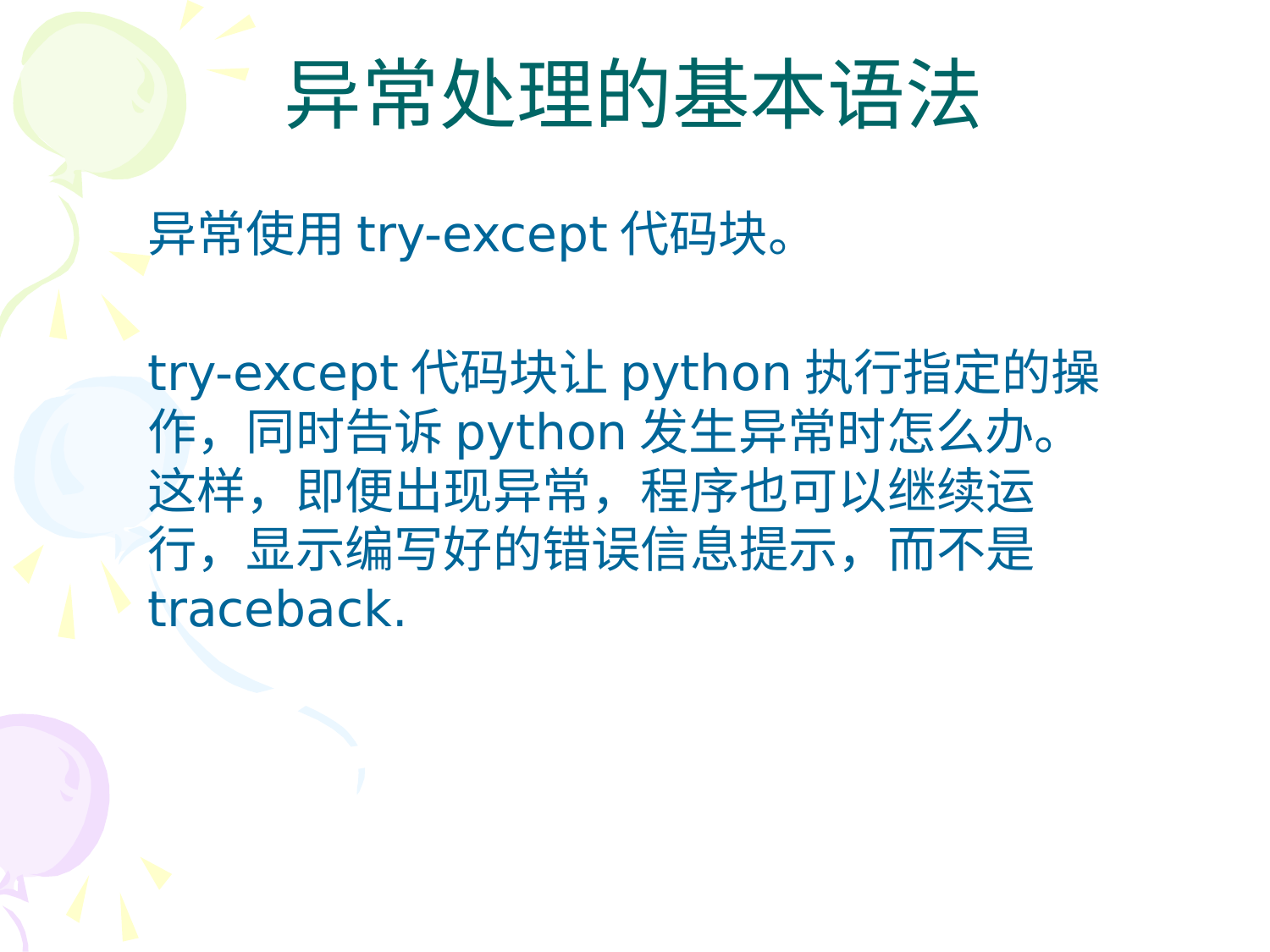

# 异常处理的基本语法
异常使用try-except代码块。

try-except代码块让python执行指定的操作，同时告诉python发生异常时怎么办。这样，即便出现异常，程序也可以继续运行，显示编写好的错误信息提示，而不是traceback.